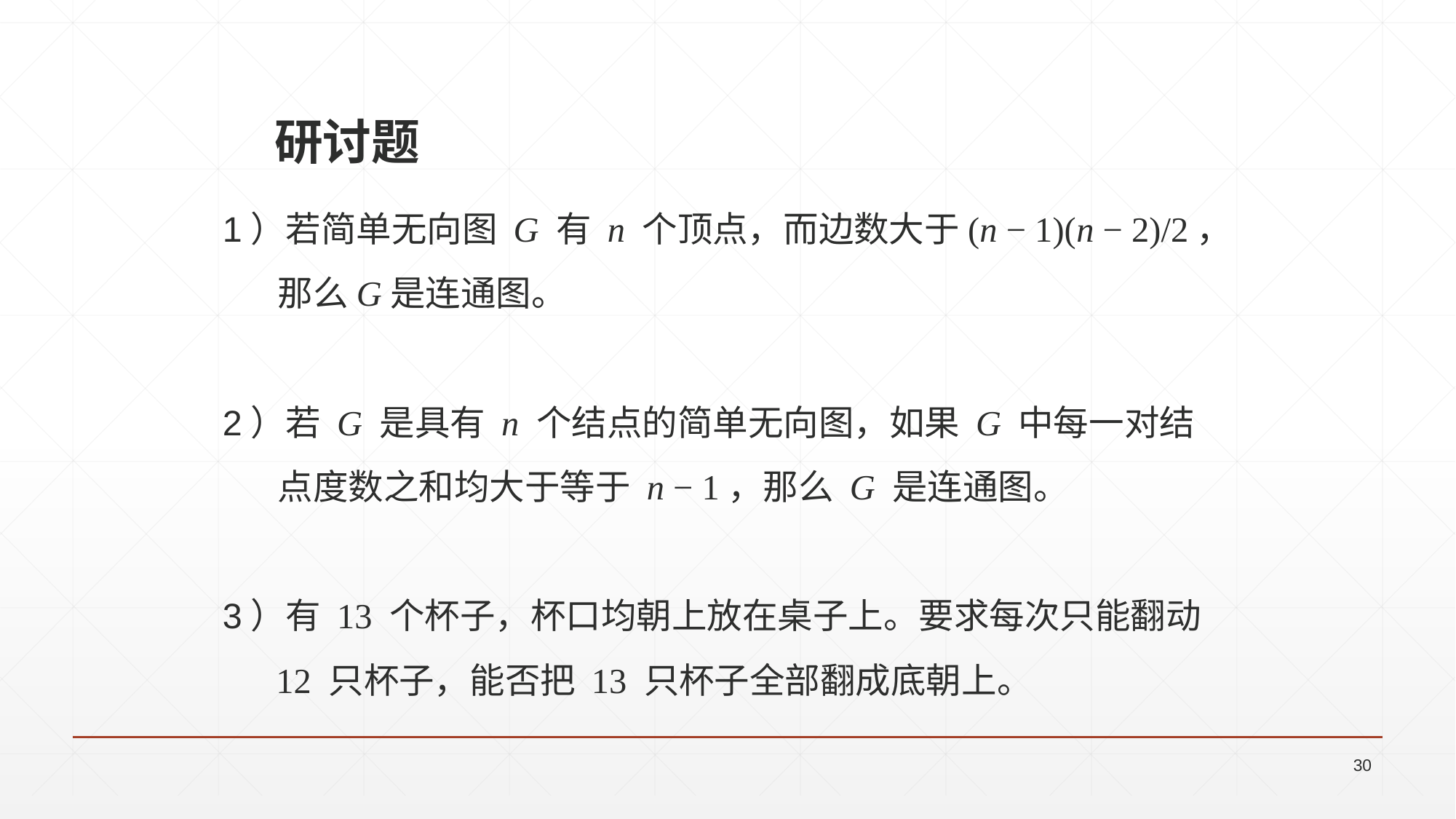

# 研讨题
1）若简单无向图 G 有 n 个顶点，而边数大于(n − 1)(n − 2)/2，
      那么G是连通图。

2）若 G 是具有 n 个结点的简单无向图，如果 G 中每一对结
      点度数之和均大于等于 n − 1，那么 G 是连通图。

3）有 13 个杯子，杯口均朝上放在桌子上。要求每次只能翻动
      12 只杯子，能否把 13 只杯子全部翻成底朝上。
30